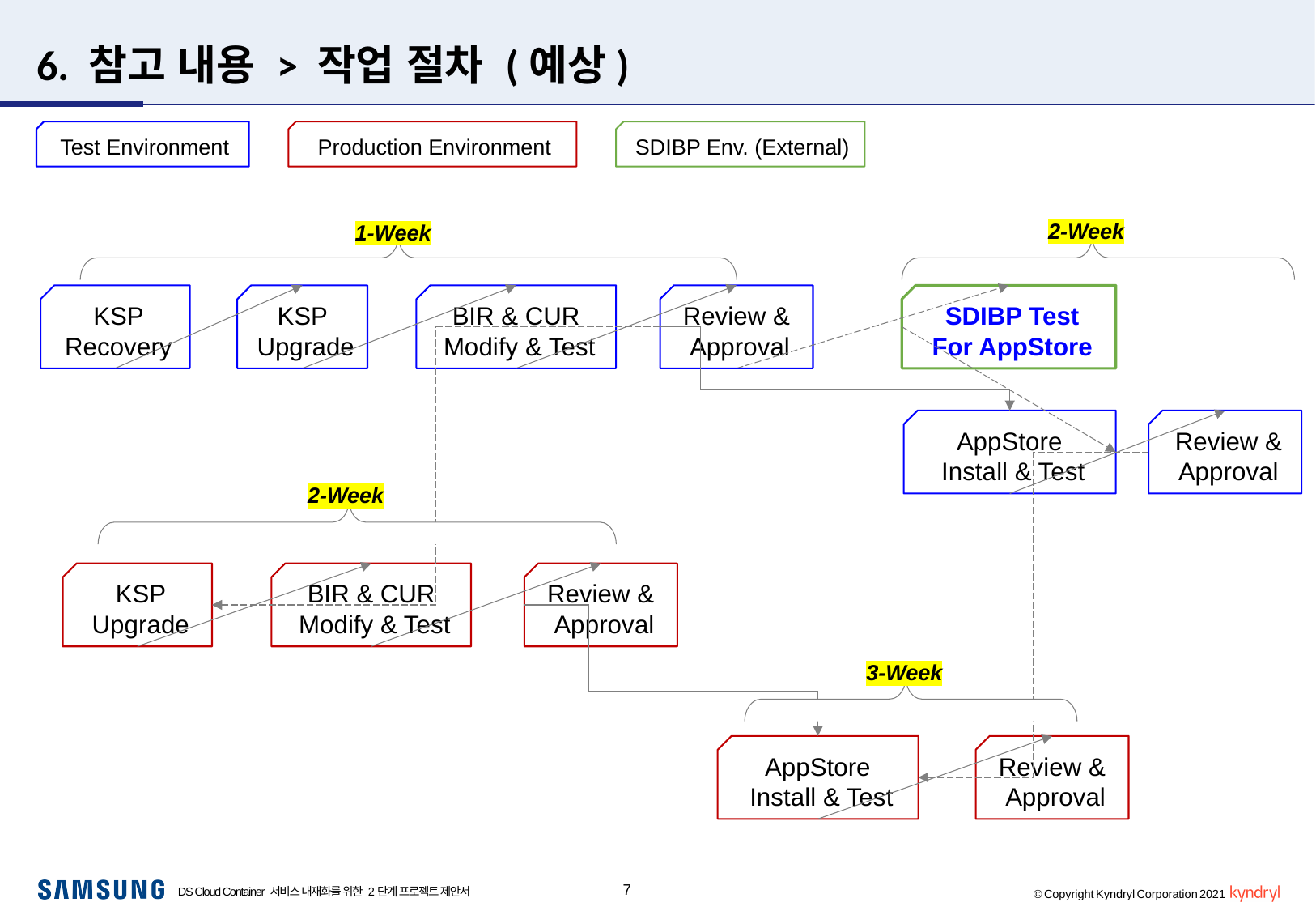

# 6. 참고 내용 > 작업 절차 (예상)

Test Environment
Production Environment
SDIBP Env. (External)
2-Week
1-Week

SDIBP Test
For AppStore
KSP
Recovery
KSP
Upgrade
BIR & CUR
Modify & Test
Review &
Approval
AppStore
Install & Test
Review &
Approval
2-Week

Review &
Approval
KSP
Upgrade
BIR & CUR
Modify & Test
3-Week
AppStore
Install & Test
Review &
Approval